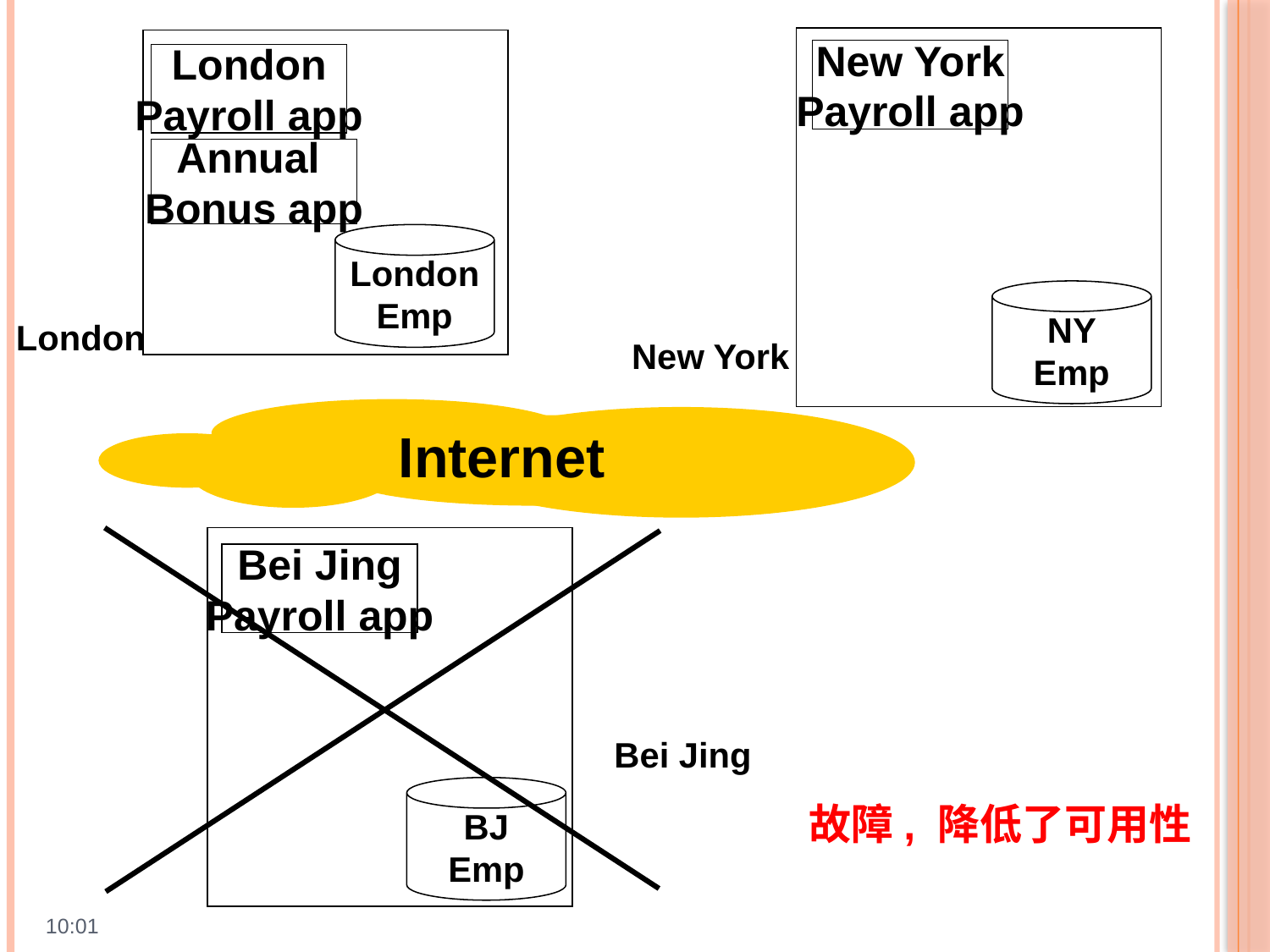

New York
Payroll app
London
Payroll app
Annual
Bonus app
London
Emp
NY
Emp
London
New York

Internet

Bei Jing
Payroll app
Bei Jing
BJ
Emp
故障, 降低了可用性
10:01